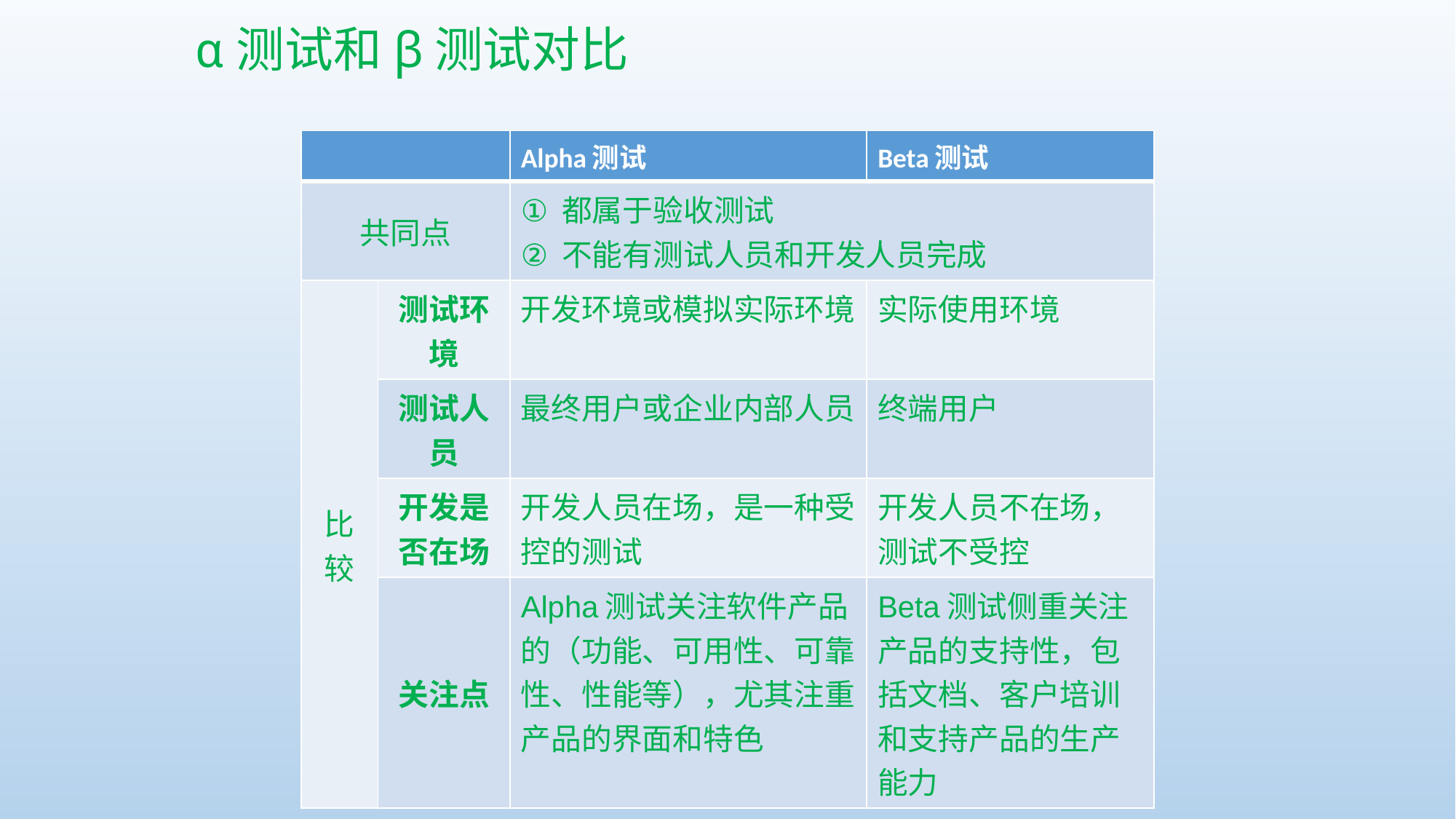

α测试和β测试对比
|  |  | Alpha测试 | Beta测试 |
| --- | --- | --- | --- |
| 共同点 |  | 都属于验收测试 不能有测试人员和开发人员完成 |  |
| 比较 | 测试环境 | 开发环境或模拟实际环境 | 实际使用环境 |
|  | 测试人员 | 最终用户或企业内部人员 | 终端用户 |
|  | 开发是否在场 | 开发人员在场，是一种受控的测试 | 开发人员不在场，测试不受控 |
|  | 关注点 | Alpha测试关注软件产品的（功能、可用性、可靠性、性能等），尤其注重产品的界面和特色 | Beta测试侧重关注产品的支持性，包括文档、客户培训和支持产品的生产能力 |